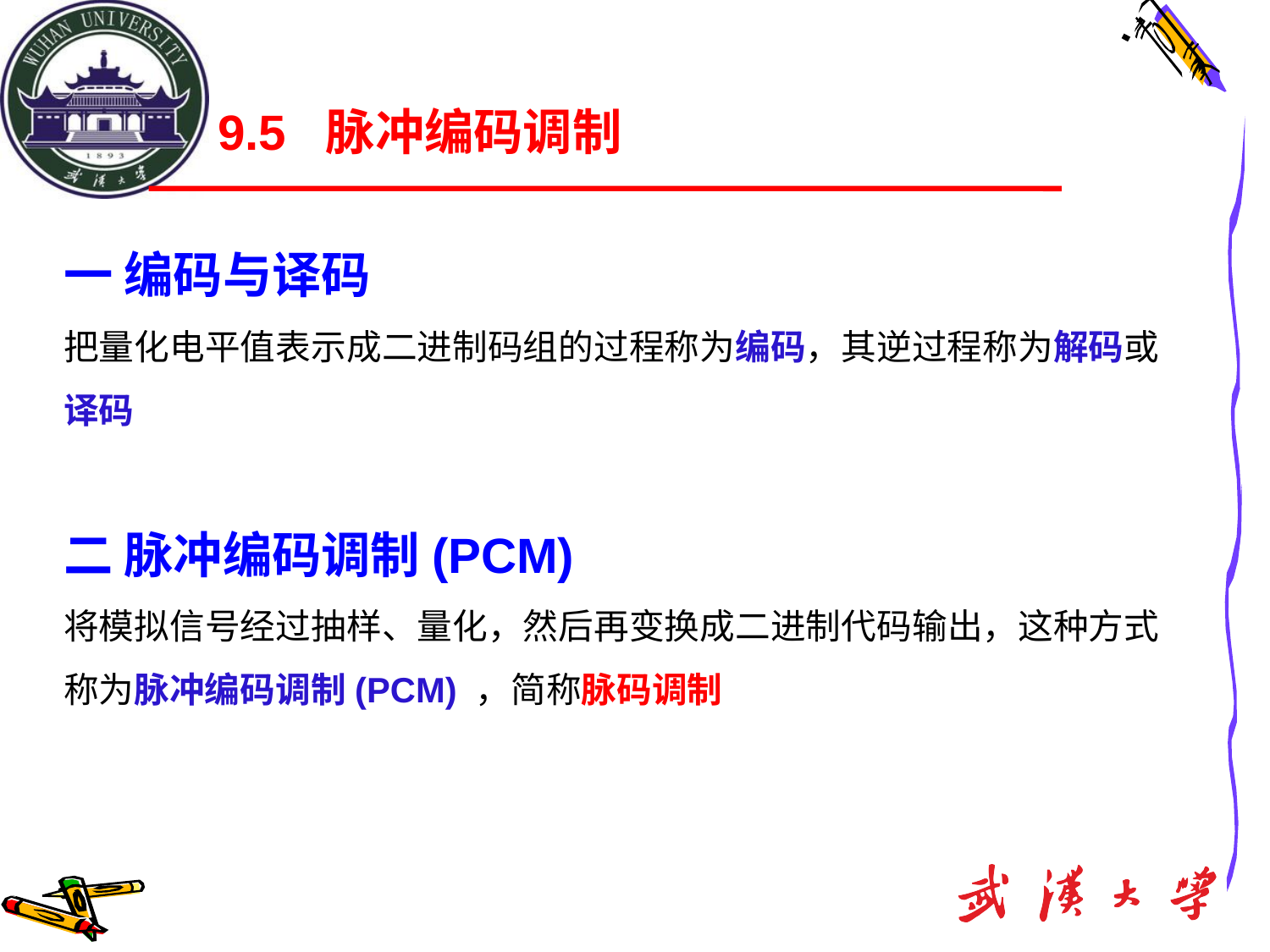

# 9.5  脉冲编码调制
一 编码与译码
把量化电平值表示成二进制码组的过程称为编码，其逆过程称为解码或译码

二 脉冲编码调制(PCM)
将模拟信号经过抽样、量化，然后再变换成二进制代码输出，这种方式称为脉冲编码调制(PCM) ，简称脉码调制